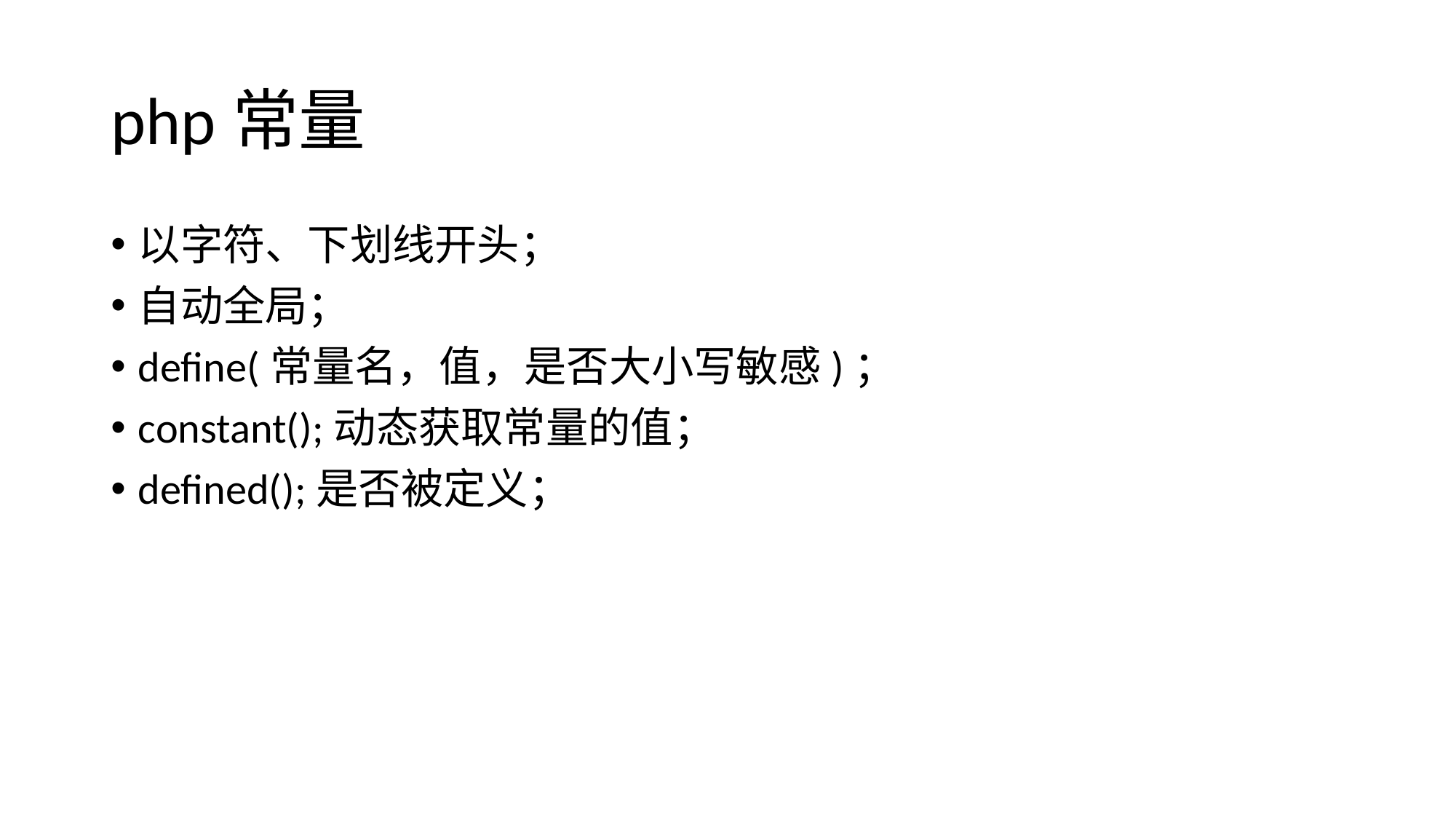

# php常量
以字符、下划线开头；
自动全局；
define(常量名，值，是否大小写敏感)；
constant();动态获取常量的值；
defined();是否被定义；